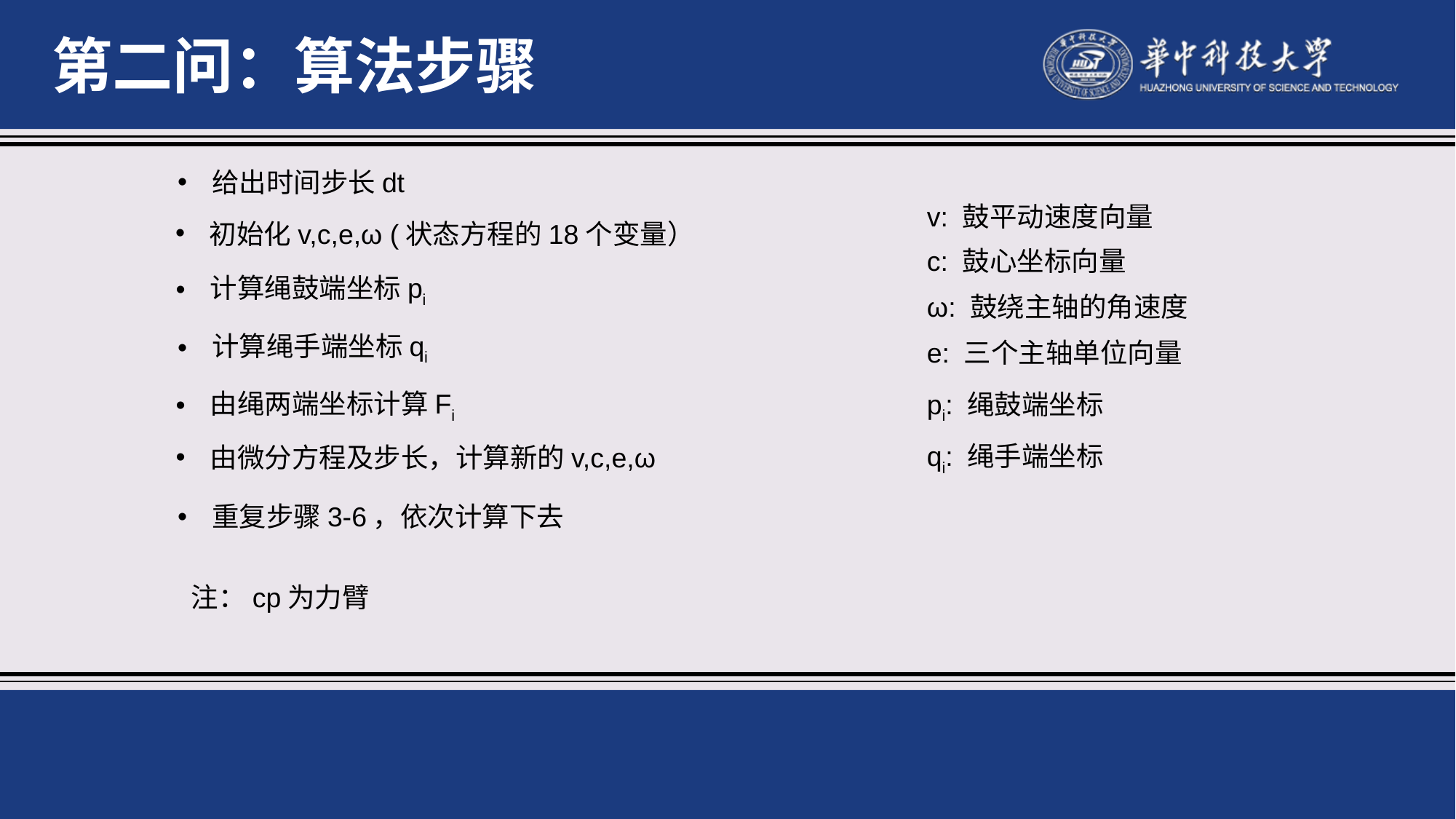

第二问：算法步骤
给出时间步长dt
v: 鼓平动速度向量
初始化v,c,e,ω (状态方程的18个变量）
c: 鼓心坐标向量
计算绳鼓端坐标pi
ω: 鼓绕主轴的角速度
计算绳手端坐标qi
e: 三个主轴单位向量
由绳两端坐标计算Fi
pi: 绳鼓端坐标
qi: 绳手端坐标
由微分方程及步长，计算新的v,c,e,ω
重复步骤3-6，依次计算下去
注：cp为力臂